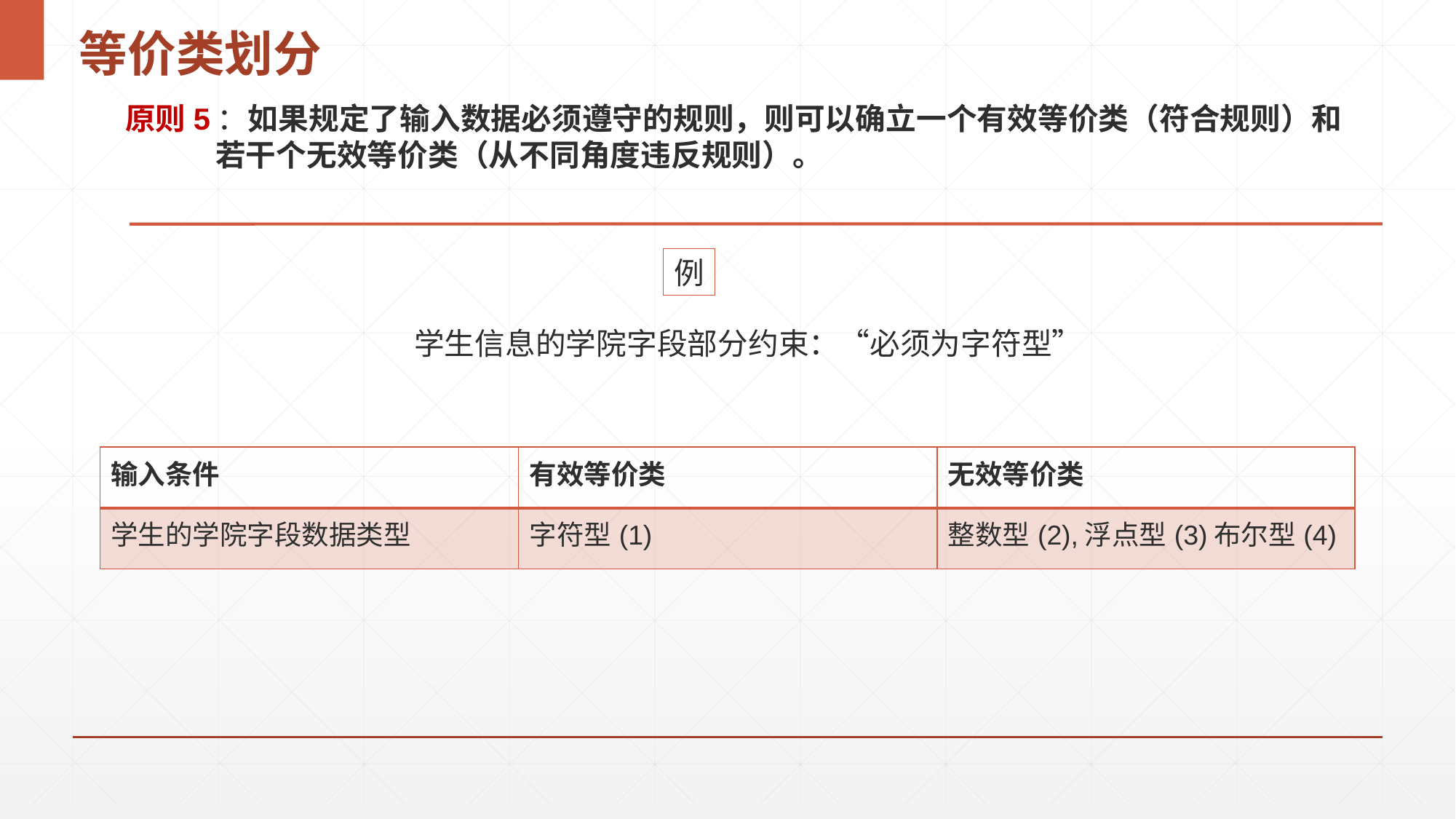

# 等价类划分
原则5：如果规定了输入数据必须遵守的规则，则可以确立一个有效等价类（符合规则）和
            若干个无效等价类（从不同角度违反规则）。
例
学生信息的学院字段部分约束：“必须为字符型”
| 输入条件 | 有效等价类 | 无效等价类 |
| --- | --- | --- |
| 学生的学院字段数据类型 | 字符型(1) | 整数型(2),浮点型(3)布尔型(4) |